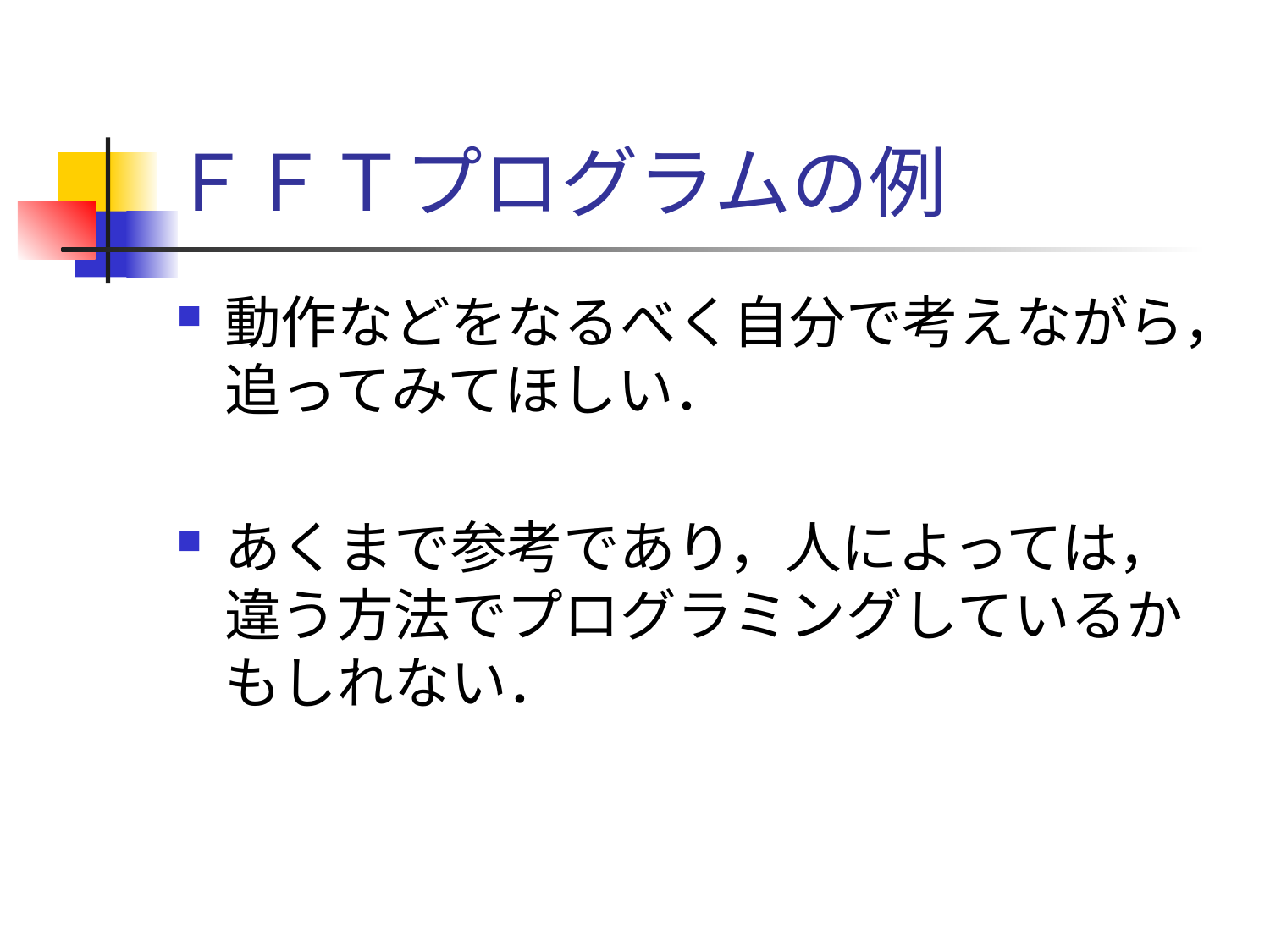

# ＦＦＴプログラムの例
動作などをなるべく自分で考えながら，追ってみてほしい．

あくまで参考であり，人によっては，違う方法でプログラミングしているかもしれない．